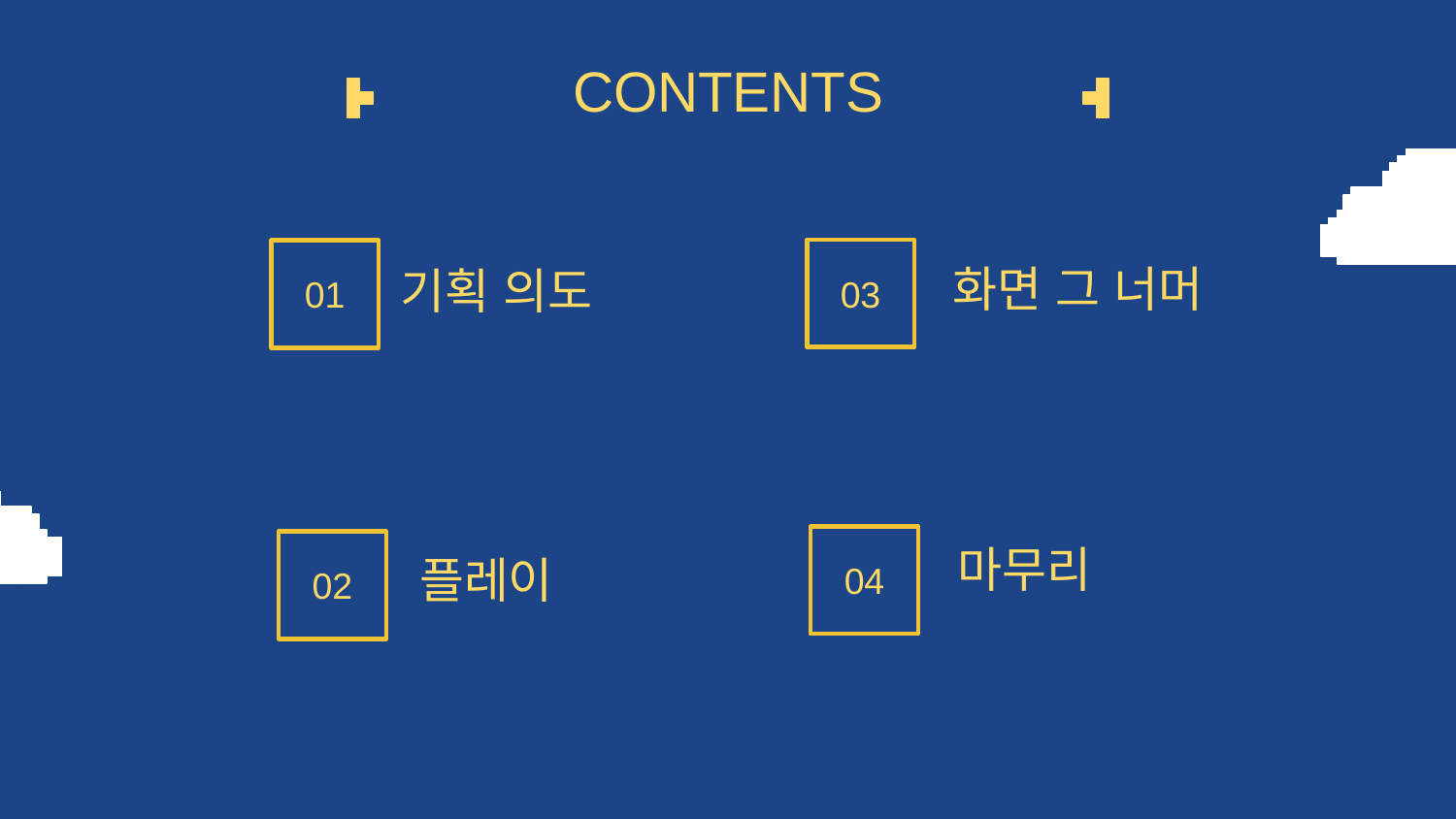

# CONTENTS

03
01
화면 그 너머
기획 의도
마무리
04
02
플레이